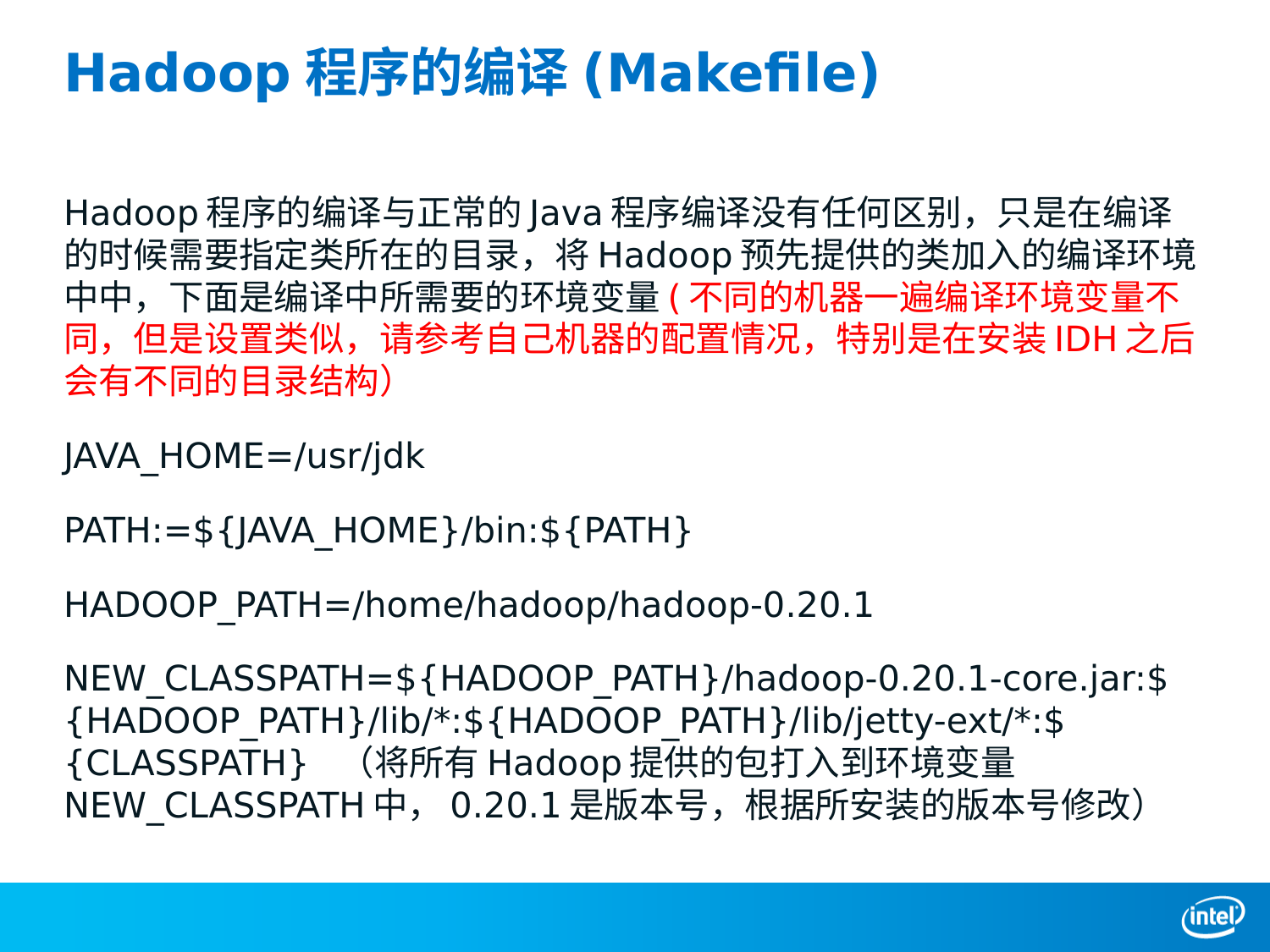

# Hadoop程序的编译(Makefile)
Hadoop程序的编译与正常的Java程序编译没有任何区别，只是在编译的时候需要指定类所在的目录，将Hadoop预先提供的类加入的编译环境中中，下面是编译中所需要的环境变量(不同的机器一遍编译环境变量不同，但是设置类似，请参考自己机器的配置情况，特别是在安装IDH之后会有不同的目录结构）
JAVA_HOME=/usr/jdk
PATH:=${JAVA_HOME}/bin:${PATH}
HADOOP_PATH=/home/hadoop/hadoop-0.20.1
NEW_CLASSPATH=${HADOOP_PATH}/hadoop-0.20.1-core.jar:${HADOOP_PATH}/lib/*:${HADOOP_PATH}/lib/jetty-ext/*:${CLASSPATH}  （将所有Hadoop提供的包打入到环境变量NEW_CLASSPATH中，0.20.1是版本号，根据所安装的版本号修改）